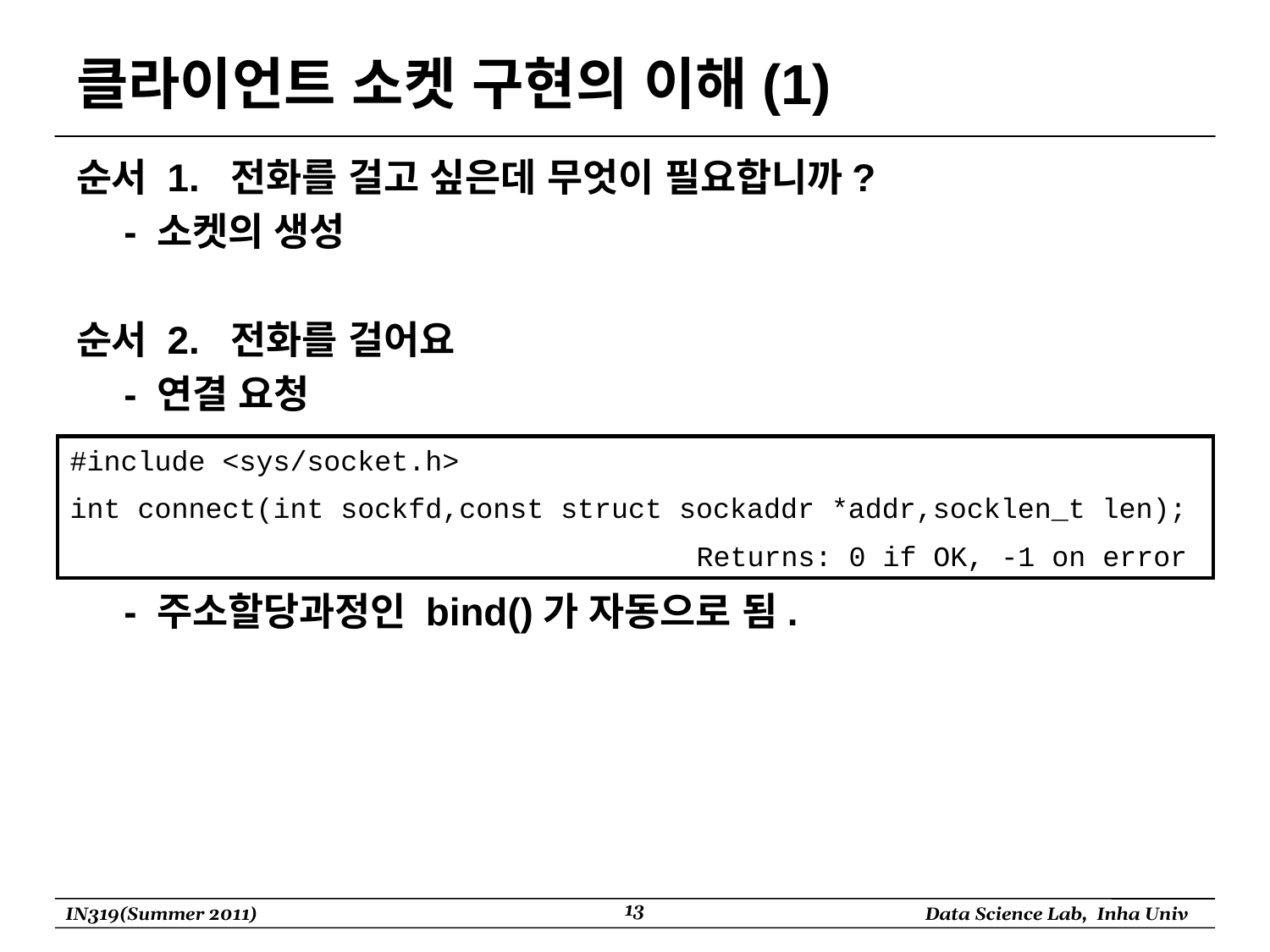

# 클라이언트 소켓 구현의 이해(1)
순서 1.  전화를 걸고 싶은데 무엇이 필요합니까?
	- 소켓의 생성

순서 2.  전화를 걸어요
	- 연결 요청

	- 주소할당과정인 bind()가 자동으로 됨.
#include <sys/socket.h>
int connect(int sockfd,const struct sockaddr *addr,socklen_t len);
				       Returns: 0 if OK, -1 on error
13